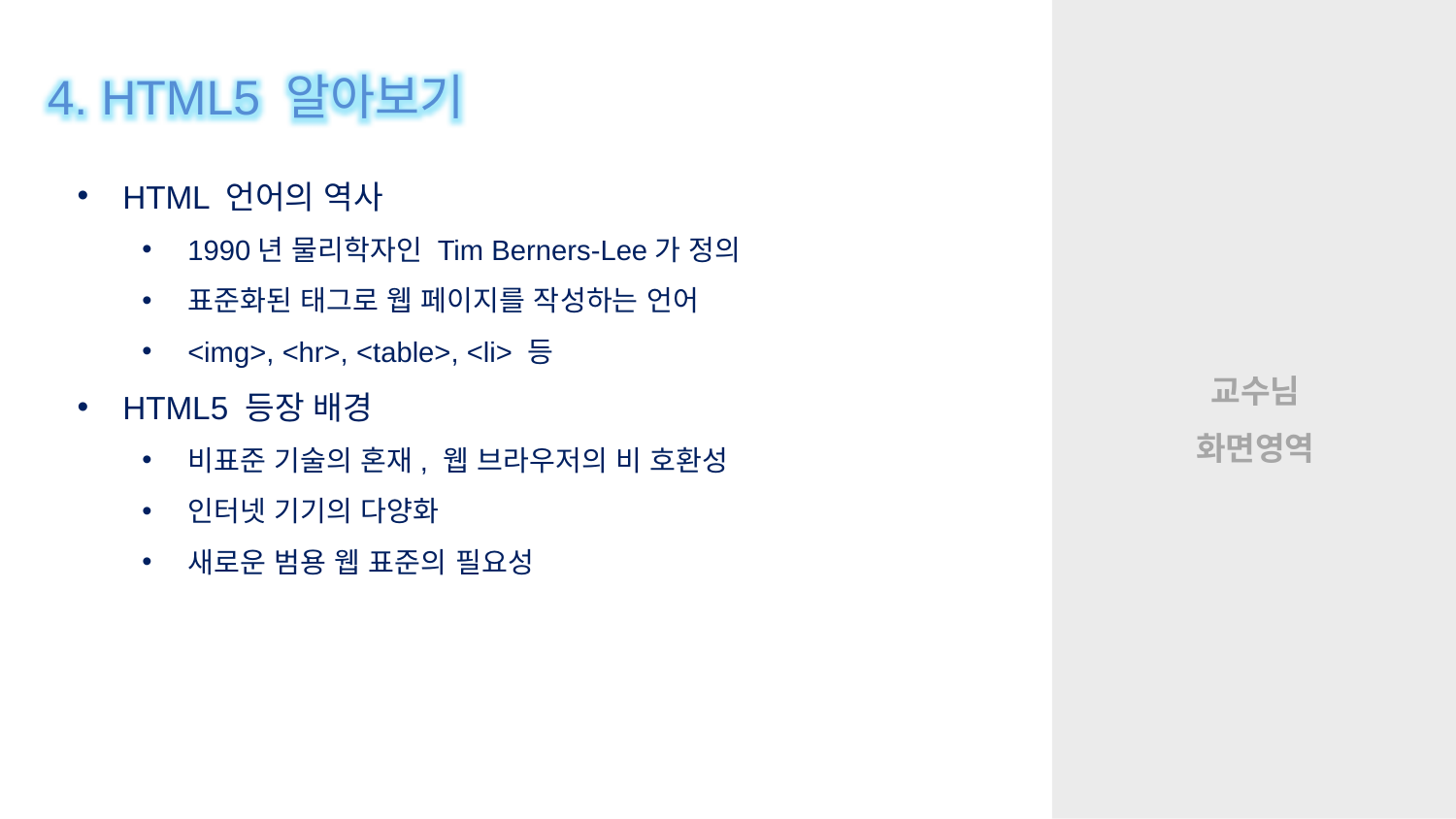

4. HTML5 알아보기
HTML 언어의 역사
1990년 물리학자인 Tim Berners-Lee가 정의
표준화된 태그로 웹 페이지를 작성하는 언어
<img>, <hr>, <table>, <li> 등
HTML5 등장 배경
비표준 기술의 혼재, 웹 브라우저의 비 호환성
인터넷 기기의 다양화
새로운 범용 웹 표준의 필요성